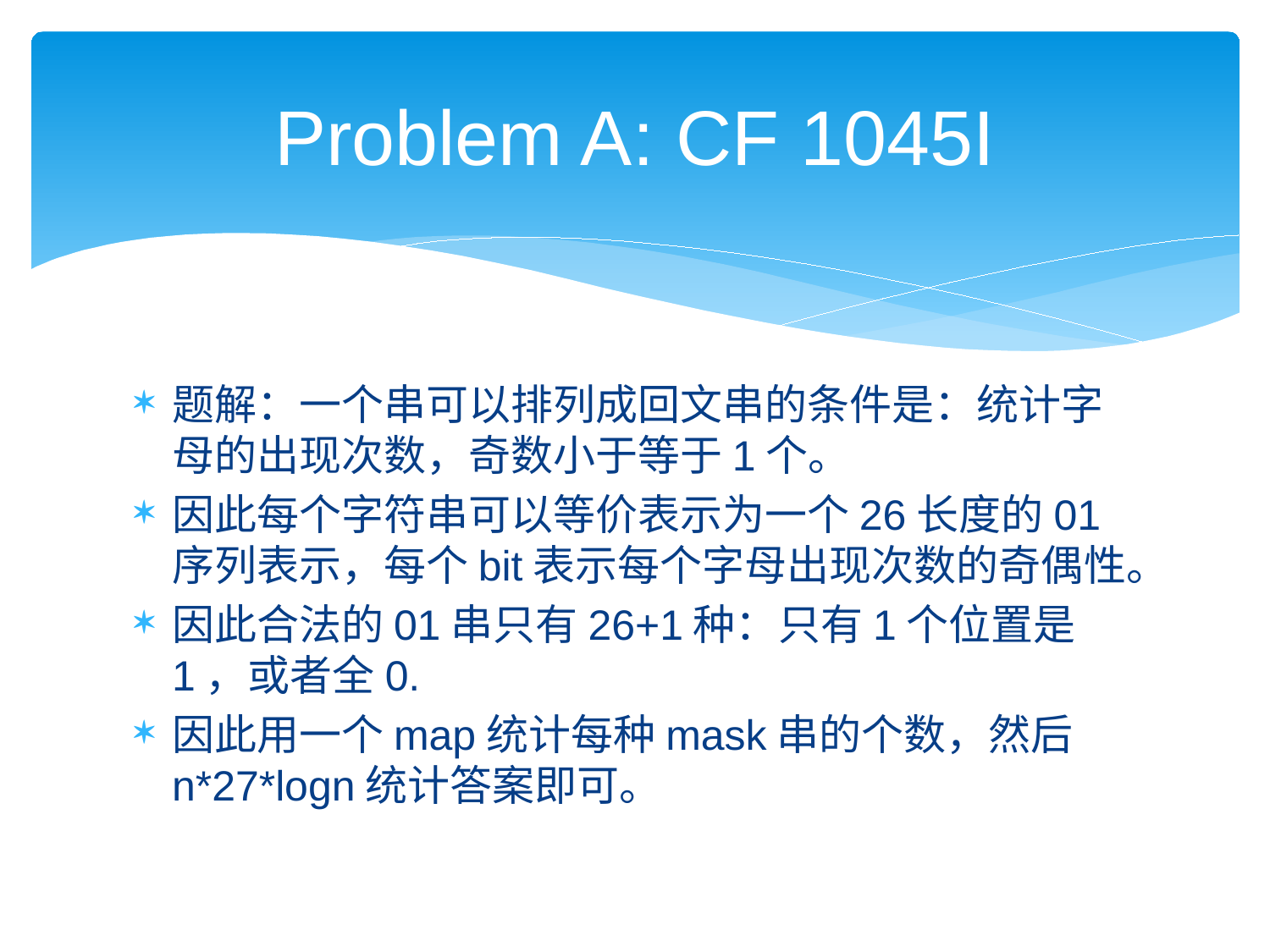

# Problem A: CF 1045I
题解：一个串可以排列成回文串的条件是：统计字母的出现次数，奇数小于等于1个。
因此每个字符串可以等价表示为一个26长度的01序列表示，每个bit表示每个字母出现次数的奇偶性。
因此合法的01串只有26+1种：只有1个位置是1，或者全0.
因此用一个map统计每种mask串的个数，然后n*27*logn统计答案即可。